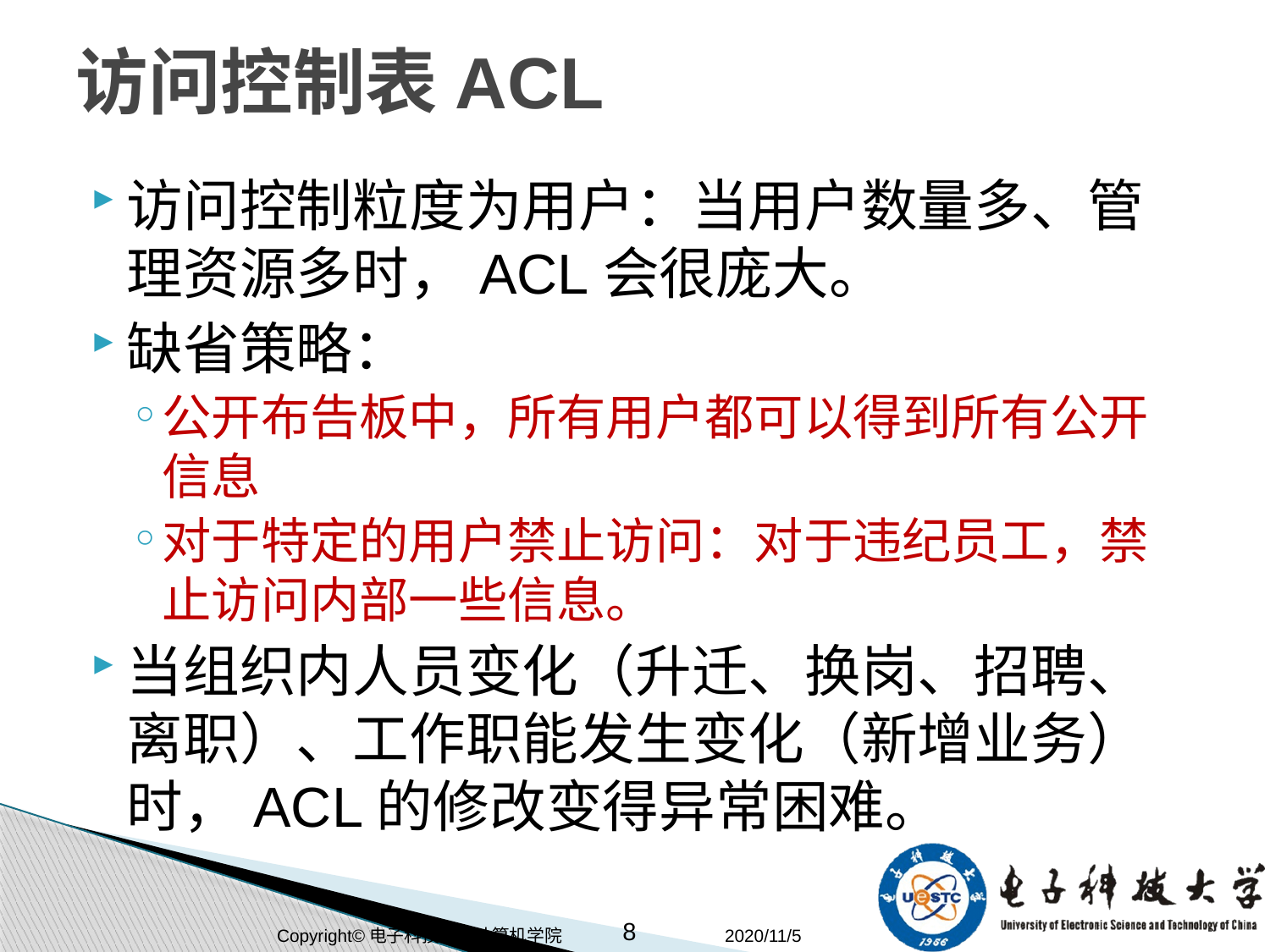

# 访问控制表ACL
访问控制粒度为用户：当用户数量多、管理资源多时，ACL会很庞大。
缺省策略：
公开布告板中，所有用户都可以得到所有公开信息
对于特定的用户禁止访问：对于违纪员工，禁止访问内部一些信息。
当组织内人员变化（升迁、换岗、招聘、离职）、工作职能发生变化（新增业务）时，ACL的修改变得异常困难。
Copyright©电子科技大学计算机学院
8
2020/11/5